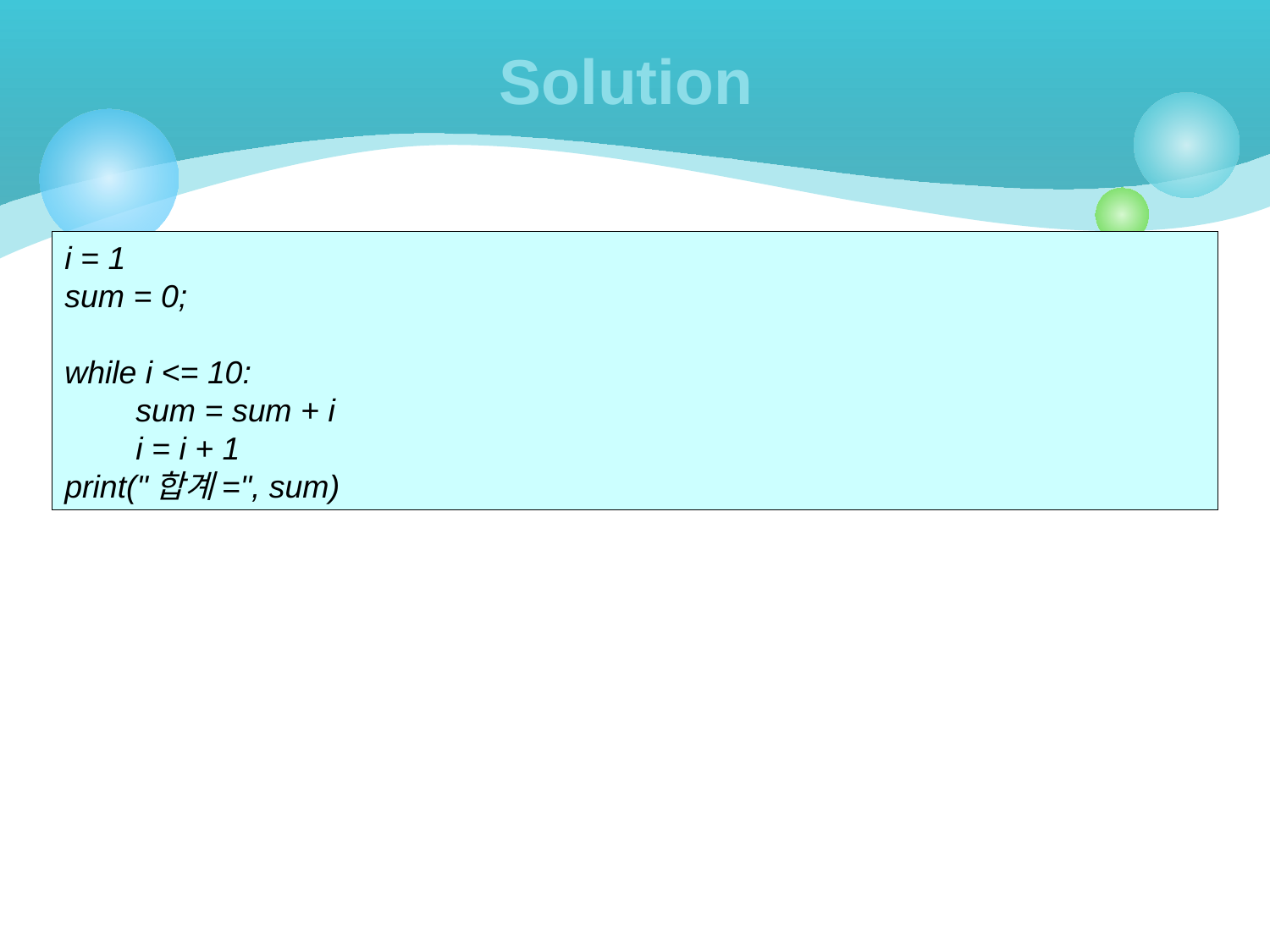

# Solution
i = 1
sum = 0;

while i <= 10:
        sum = sum + i
        i = i + 1
print("합계=", sum)